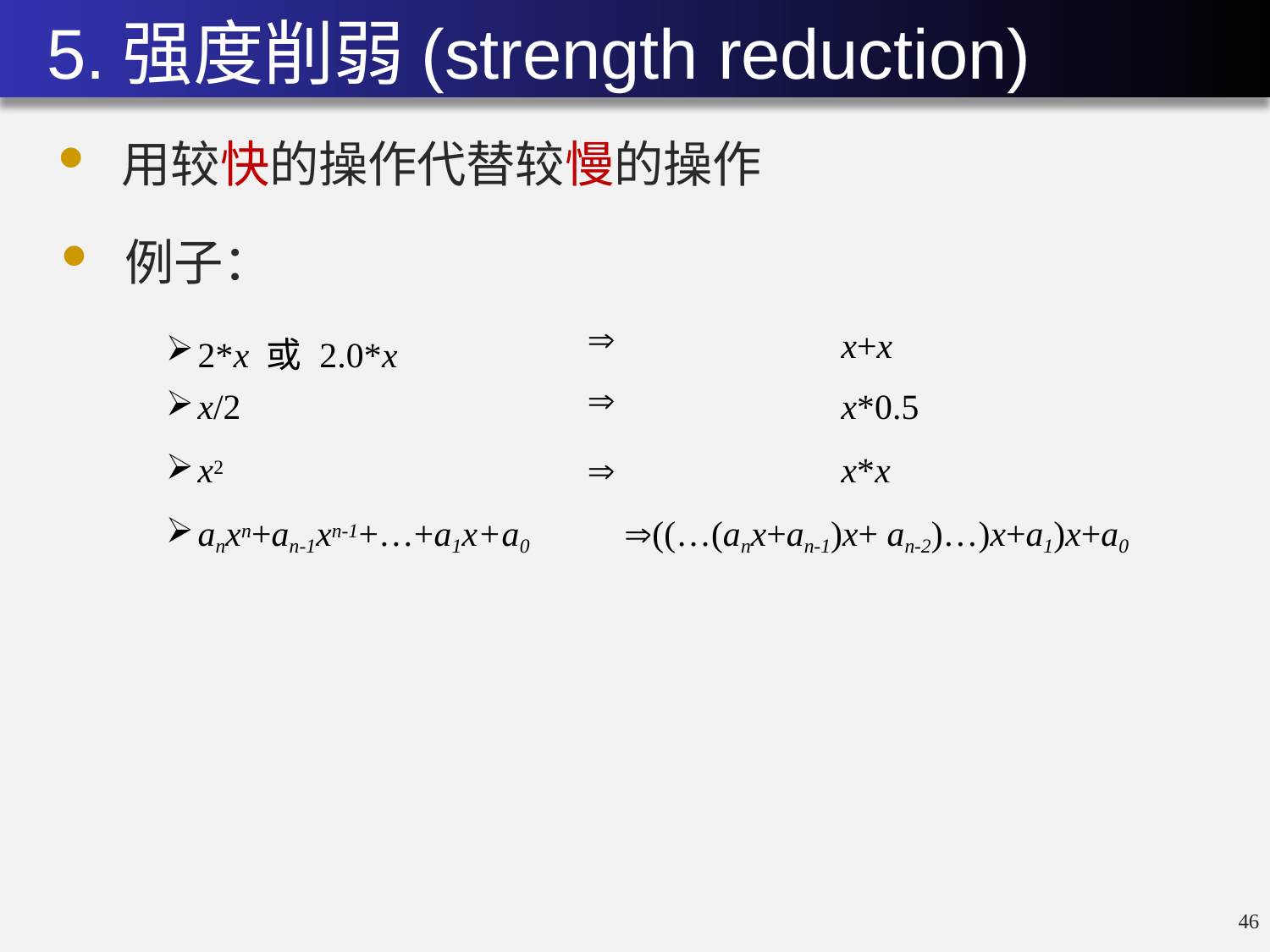

5.强度削弱(strength reduction)
用较快的操作代替较慢的操作
例子：
| 2\*x 或 2.0\*x | ⇒ | x+x |
| --- | --- | --- |
| x/2 | ⇒ | x\*0.5 |
| x2 | ⇒ | x\*x |
anxn+an-1xn-1+…+a1x+a0	⇒((…(anx+an-1)x+ an-2)…)x+a1)x+a0
46